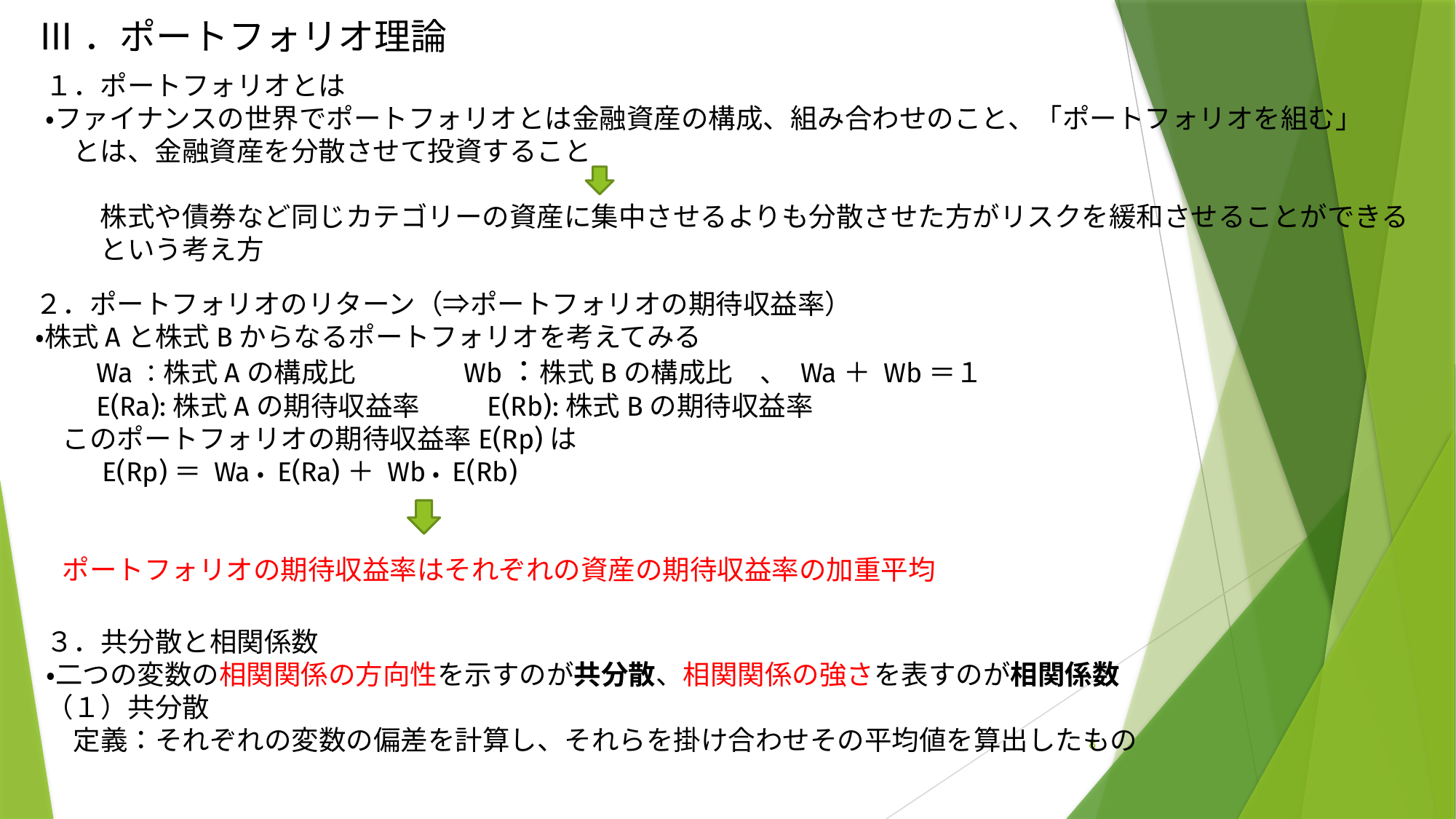

Ⅲ．ポートフォリオ理論
１．ポートフォリオとは
・ファイナンスの世界でポートフォリオとは金融資産の構成、組み合わせのこと、「ポートフォリオを組む」
　とは、金融資産を分散させて投資すること

　　株式や債券など同じカテゴリーの資産に集中させるよりも分散させた方がリスクを緩和させることができる
　　という考え方

２．ポートフォリオのリターン（⇒ポートフォリオの期待収益率）
・株式Aと株式Bからなるポートフォリオを考えてみる
　　Wa：株式Aの構成比　　 　　Wb：株式Bの構成比　、 Wa＋ Wb＝１
　　E(Ra):株式Aの期待収益率　　 E(Rb):株式Bの期待収益率
　このポートフォリオの期待収益率E(Rp)は
　　 E(Rp)＝ Wa・ E(Ra)＋ Wb・ E(Rb)

　ポートフォリオの期待収益率はそれぞれの資産の期待収益率の加重平均

３．共分散と相関係数
・二つの変数の相関関係の方向性を示すのが共分散、相関関係の強さを表すのが相関係数
（１）共分散
　定義：それぞれの変数の偏差を計算し、それらを掛け合わせその平均値を算出したもの

8